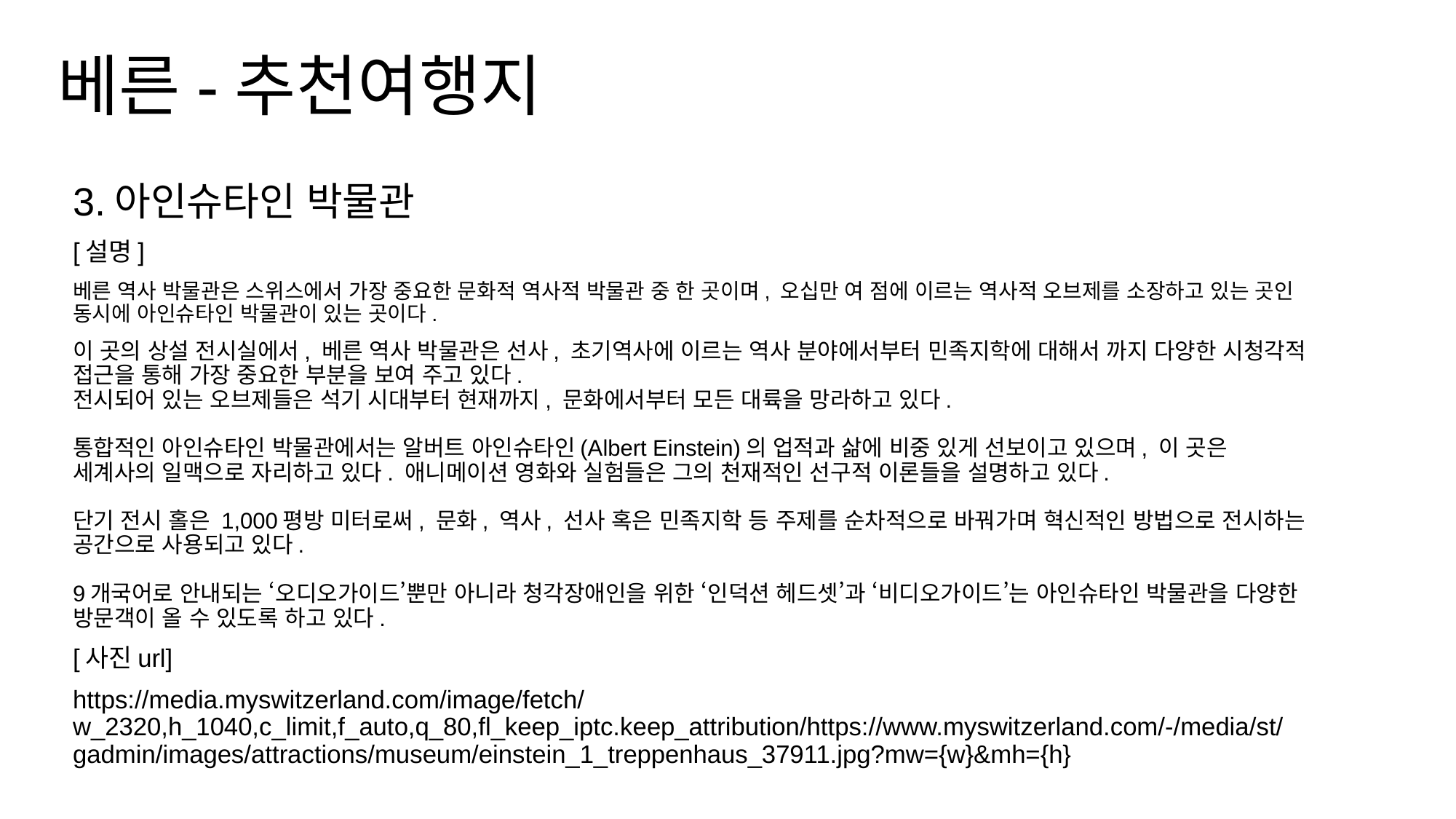

# 베른-추천여행지
3.아인슈타인 박물관
[설명]
베른 역사 박물관은 스위스에서 가장 중요한 문화적 역사적 박물관 중 한 곳이며, 오십만 여 점에 이르는 역사적 오브제를 소장하고 있는 곳인 동시에 아인슈타인 박물관이 있는 곳이다.
이 곳의 상설 전시실에서, 베른 역사 박물관은 선사, 초기역사에 이르는 역사 분야에서부터 민족지학에 대해서 까지 다양한 시청각적 접근을 통해 가장 중요한 부분을 보여 주고 있다.
전시되어 있는 오브제들은 석기 시대부터 현재까지, 문화에서부터 모든 대륙을 망라하고 있다.
통합적인 아인슈타인 박물관에서는 알버트 아인슈타인(Albert Einstein)의 업적과 삶에 비중 있게 선보이고 있으며, 이 곳은 세계사의 일맥으로 자리하고 있다. 애니메이션 영화와 실험들은 그의 천재적인 선구적 이론들을 설명하고 있다.
단기 전시 홀은 1,000평방 미터로써, 문화, 역사, 선사 혹은 민족지학 등 주제를 순차적으로 바꿔가며 혁신적인 방법으로 전시하는 공간으로 사용되고 있다.
9개국어로 안내되는 ‘오디오가이드’뿐만 아니라 청각장애인을 위한 ‘인덕션 헤드셋’과 ‘비디오가이드’는 아인슈타인 박물관을 다양한 방문객이 올 수 있도록 하고 있다.
[사진url]
https://media.myswitzerland.com/image/fetch/w_2320,h_1040,c_limit,f_auto,q_80,fl_keep_iptc.keep_attribution/https://www.myswitzerland.com/-/media/st/gadmin/images/attractions/museum/einstein_1_treppenhaus_37911.jpg?mw={w}&mh={h}